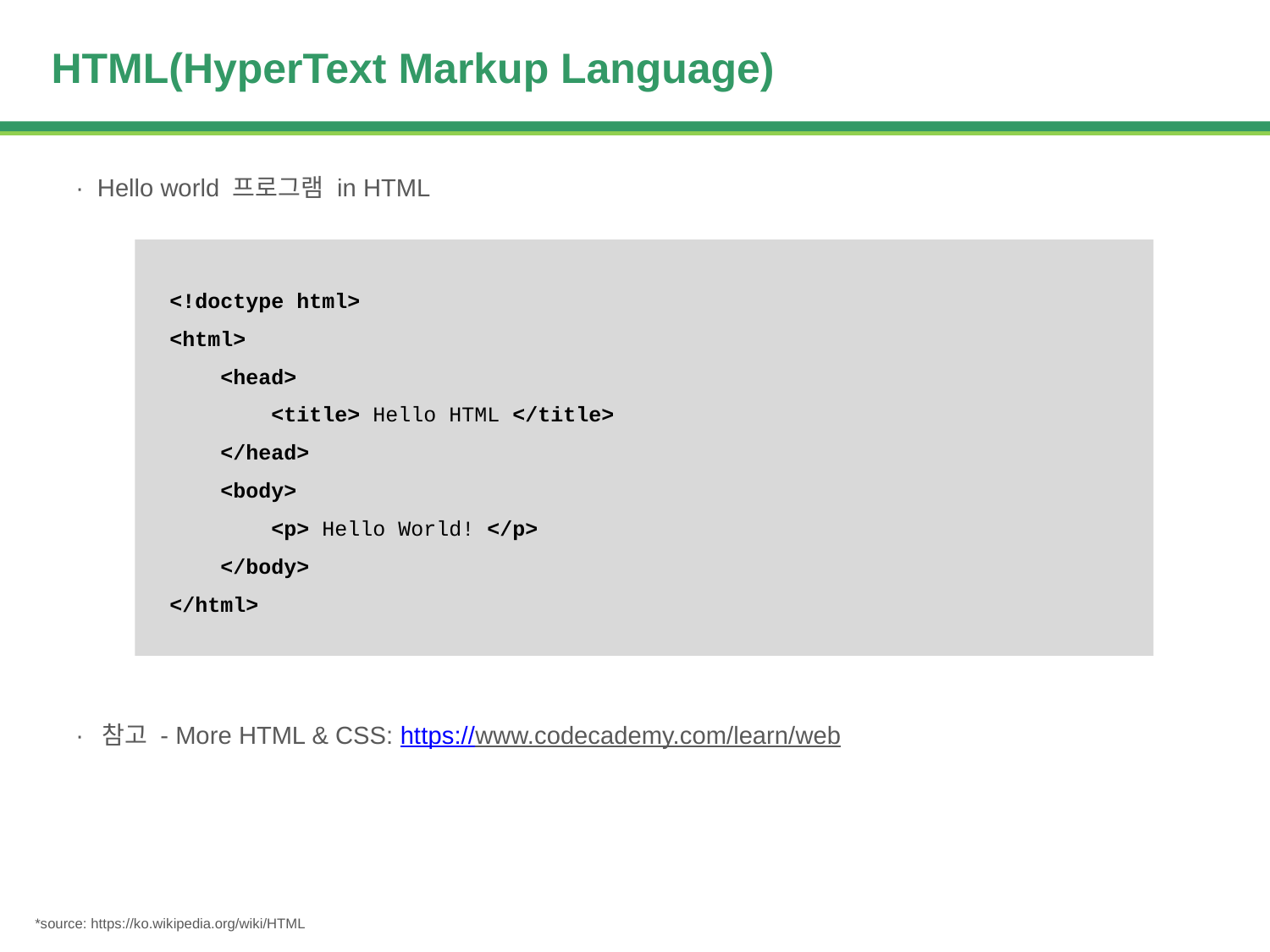

HTML(HyperText Markup Language)

∙  Hello world 프로그램 in HTML

<!doctype html>
<html>
    <head>
        <title> Hello HTML </title>
    </head>
    <body>
        <p> Hello World! </p>
    </body>
</html>
∙  참고 - More HTML & CSS: https://www.codecademy.com/learn/web
*source: https://ko.wikipedia.org/wiki/HTML